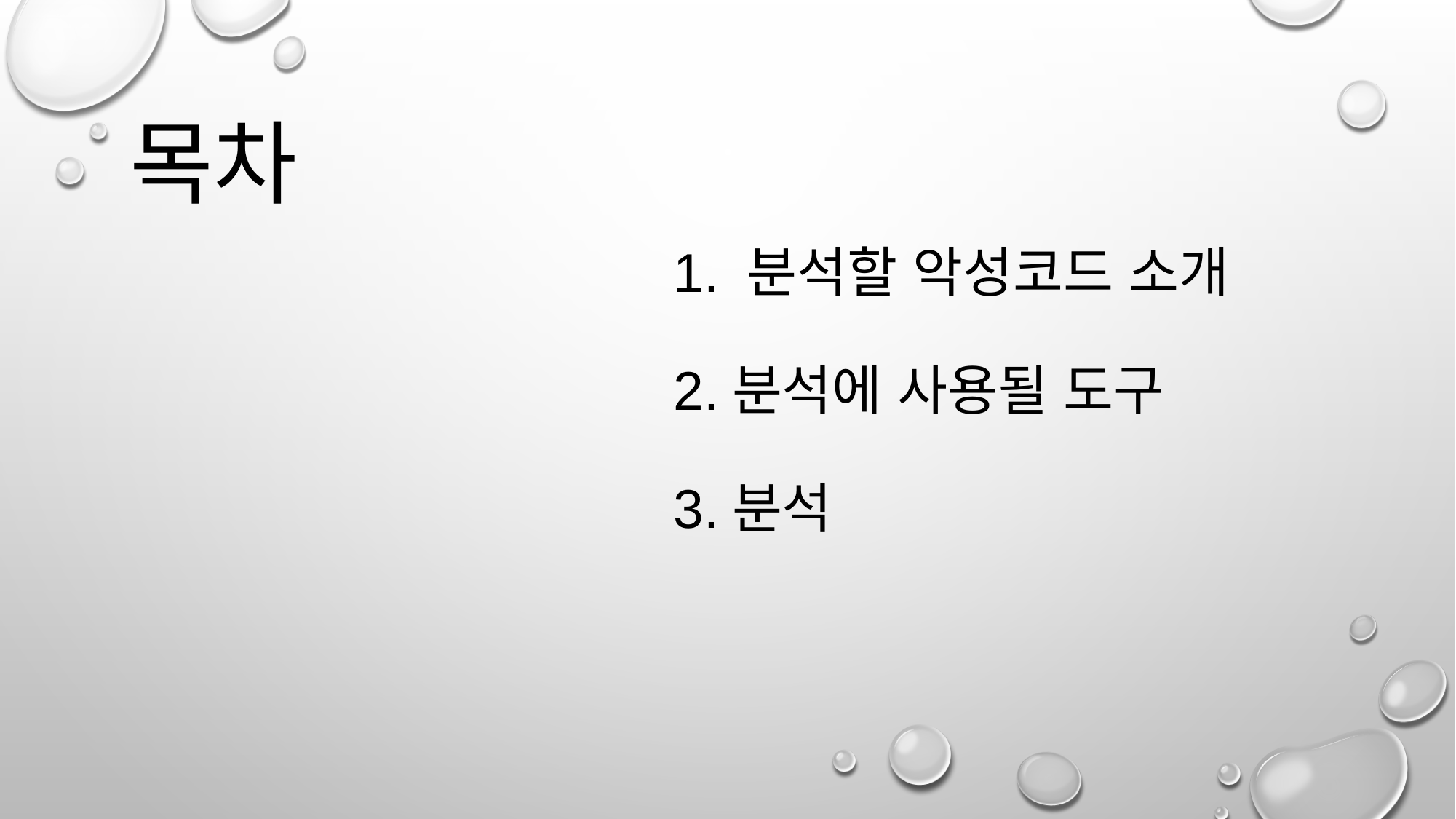

# 1. 분석할 악성코드 소개 2.분석에 사용될 도구 3.분석
목차